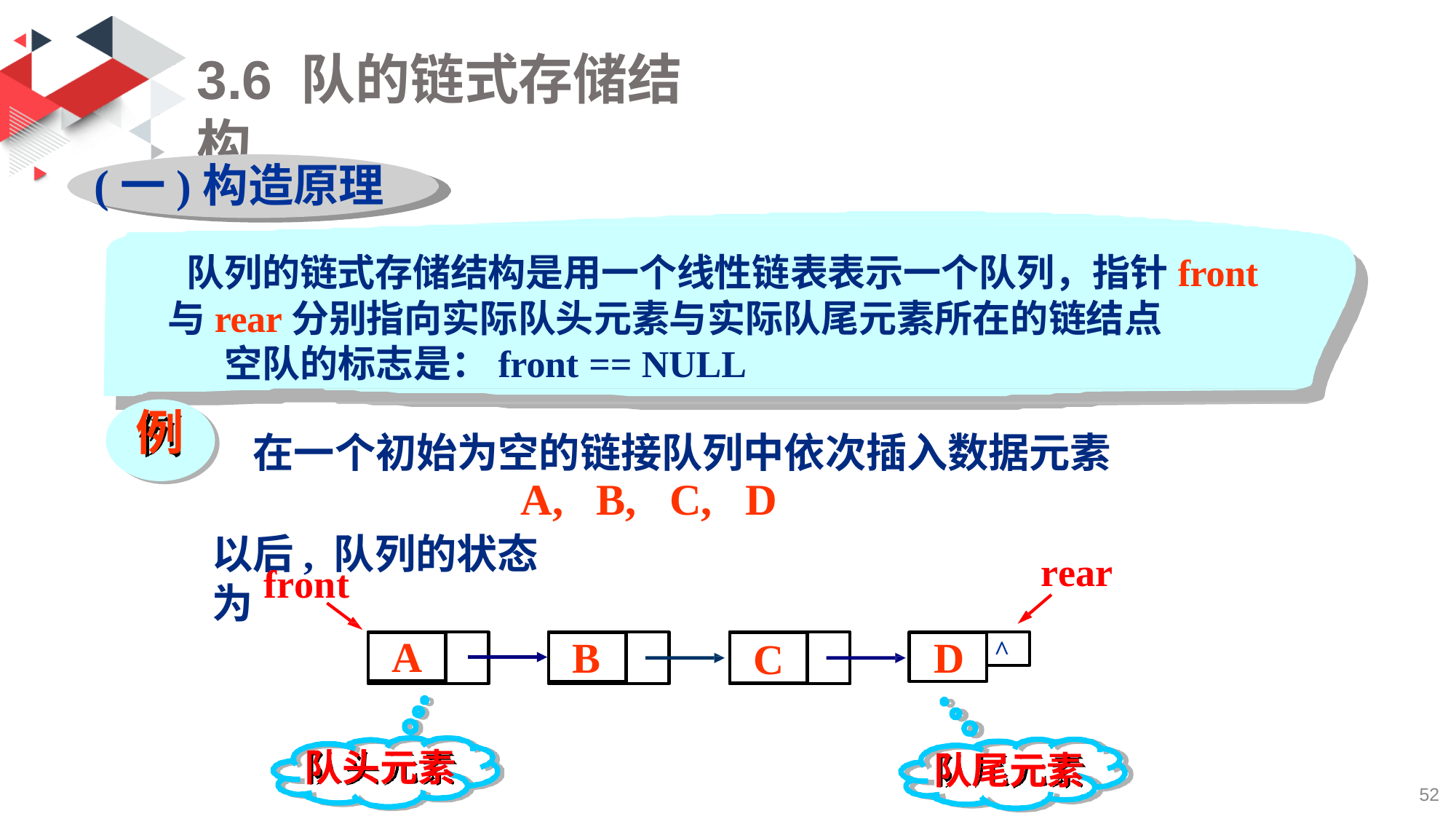

# 3.6 队的链式存储结构

(一)构造原理
队列的链式存储结构是用一个线性链表表示一个队列，指针front  与rear分别指向实际队头元素与实际队尾元素所在的链结点
空队的标志是：front == NULL

例

在一个初始为空的链接队列中依次插入数据元素
A,	B,	C,	D
以后, 队列的状态为
rear
front

A

B

C

D
^

队头元素
队尾元素
52